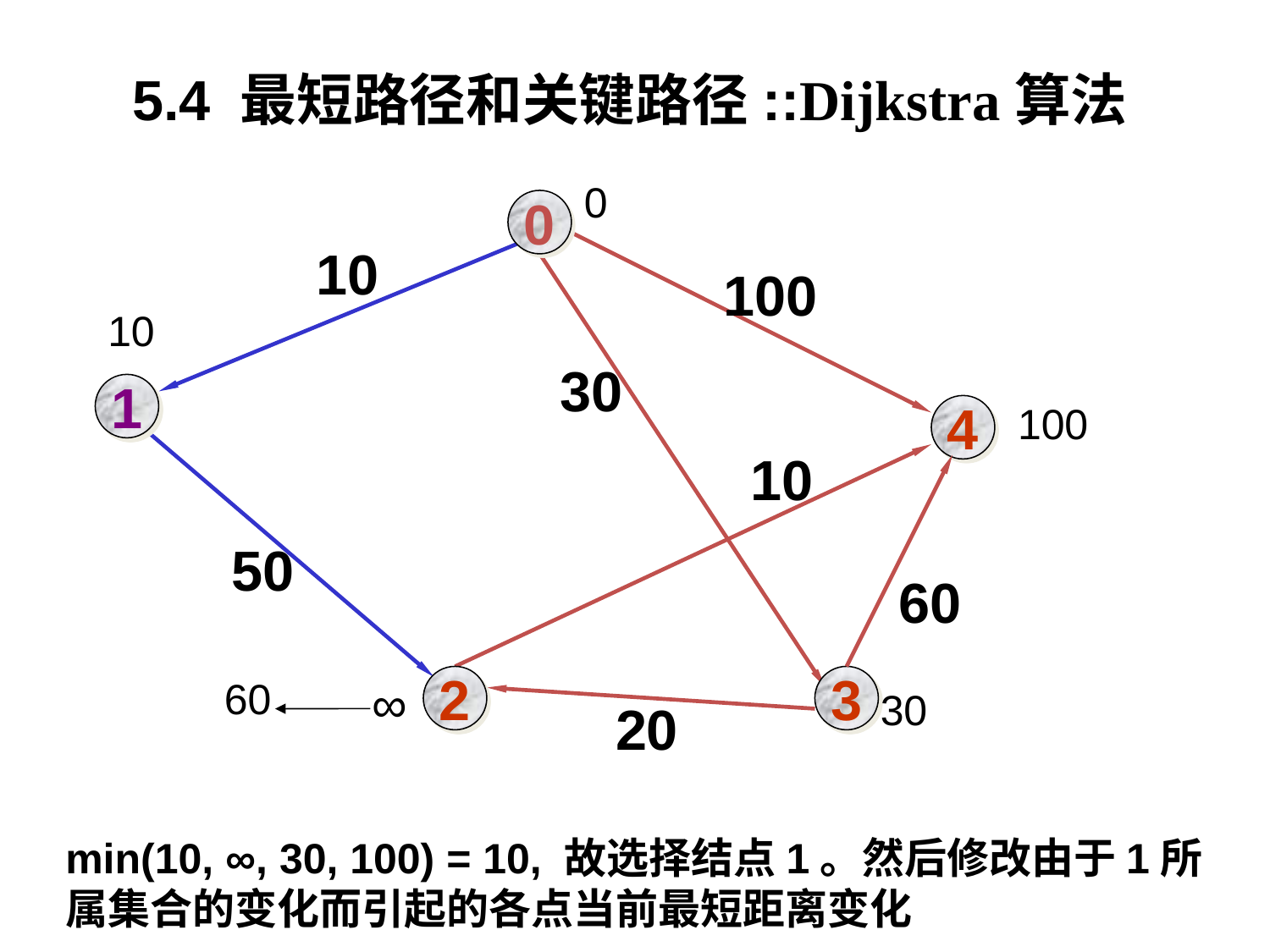

5.4 最短路径和关键路径::Dijkstra算法
0
0
10

100
10
30
1
100
4

10

50
60
60
∞
2
3
30

20

min(10, ∞, 30, 100) = 10, 故选择结点1。然后修改由于1所属集合的变化而引起的各点当前最短距离变化